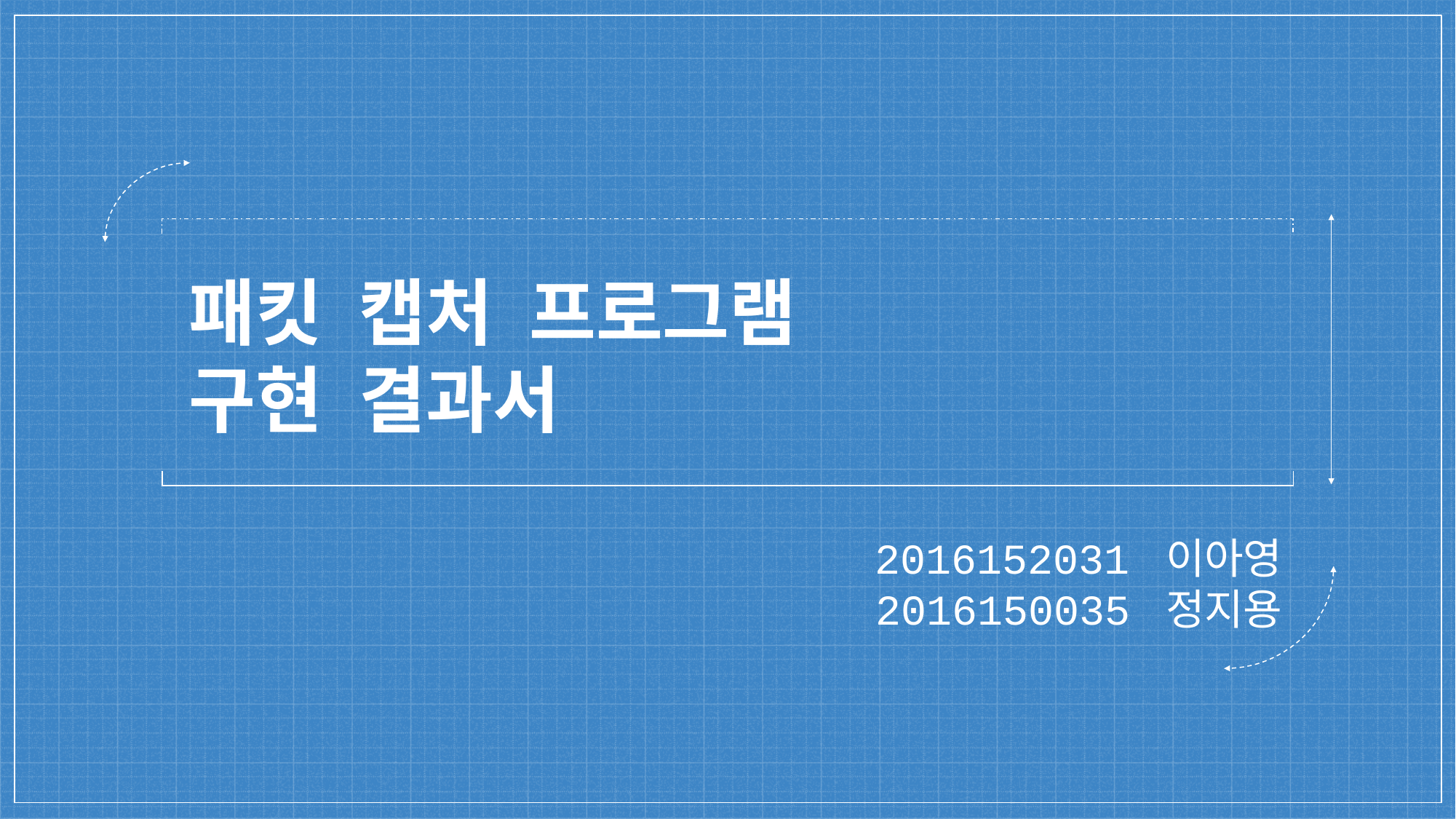

# 패킷 캡처 프로그램 구현 결과서
2016152031 이아영
2016150035 정지용